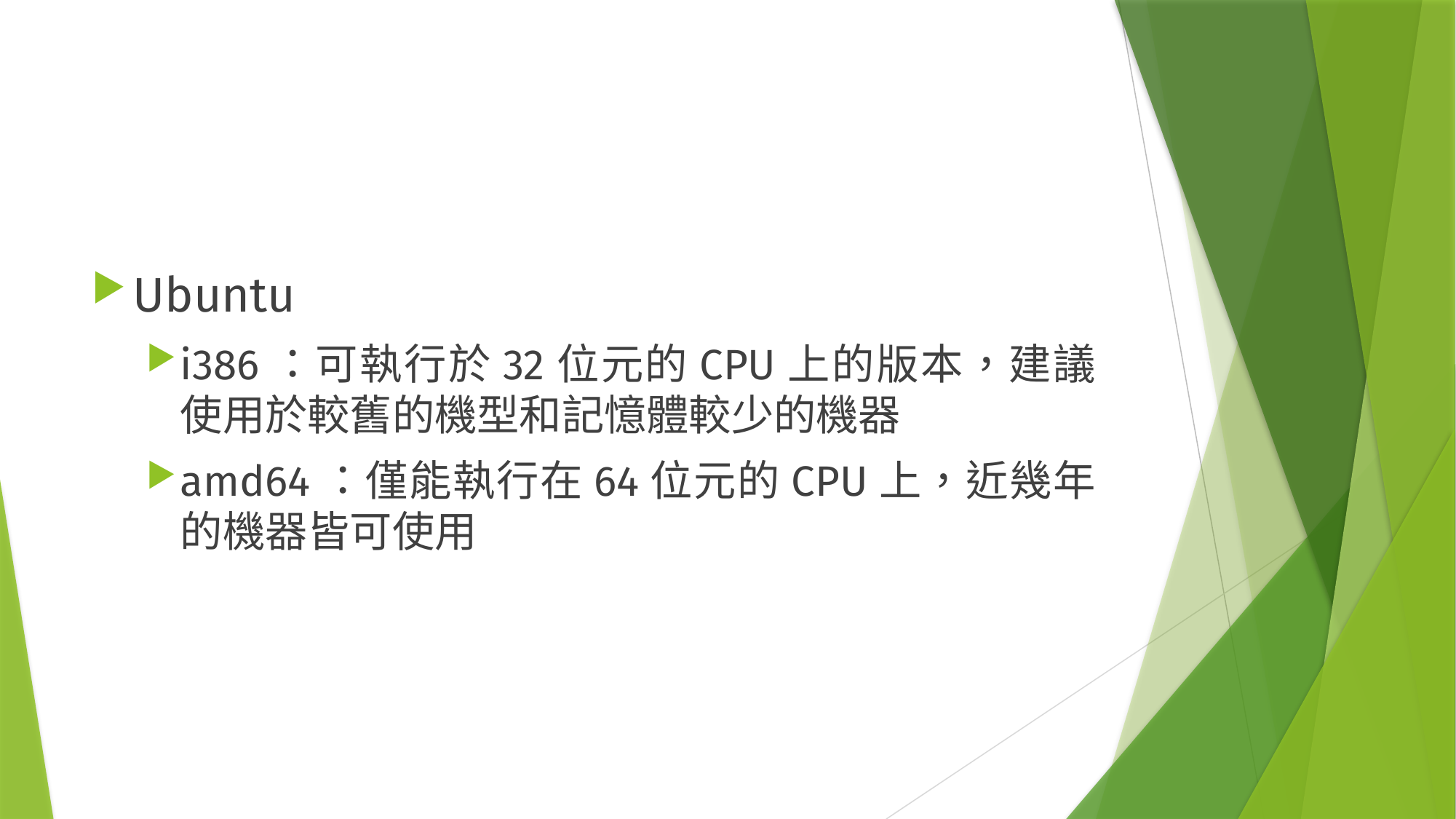

#
Ubuntu
i386：可執行於32位元的CPU上的版本，建議使用於較舊的機型和記憶體較少的機器
amd64：僅能執行在64位元的CPU上，近幾年的機器皆可使用